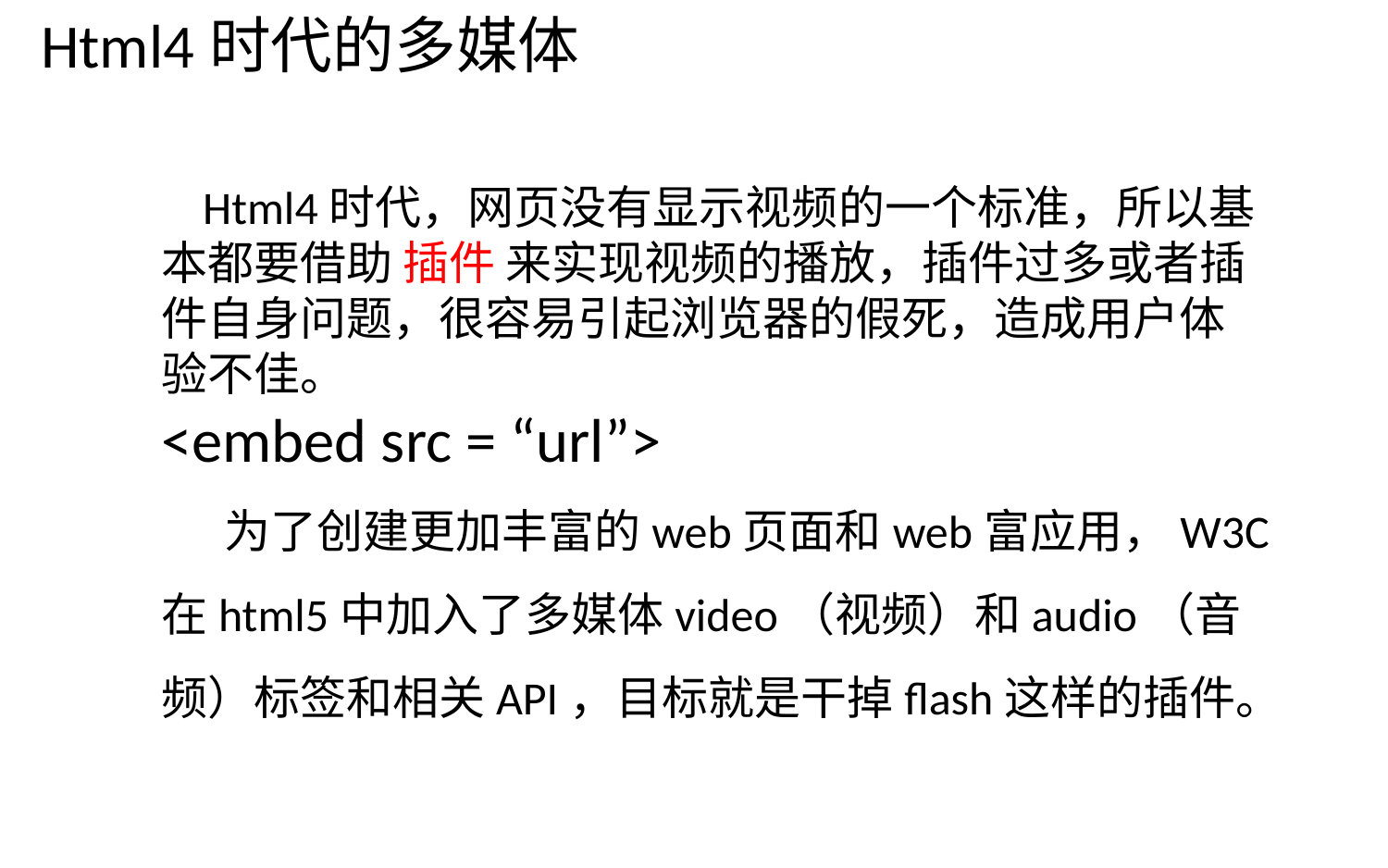

Html4时代的多媒体
    Html4时代，网页没有显示视频的一个标准，所以基本都要借助 插件 来实现视频的播放，插件过多或者插件自身问题，很容易引起浏览器的假死，造成用户体验不佳。
<embed src = “url”>
     为了创建更加丰富的web页面和web富应用，W3C在html5中加入了多媒体video（视频）和audio（音频）标签和相关API，目标就是干掉flash这样的插件。